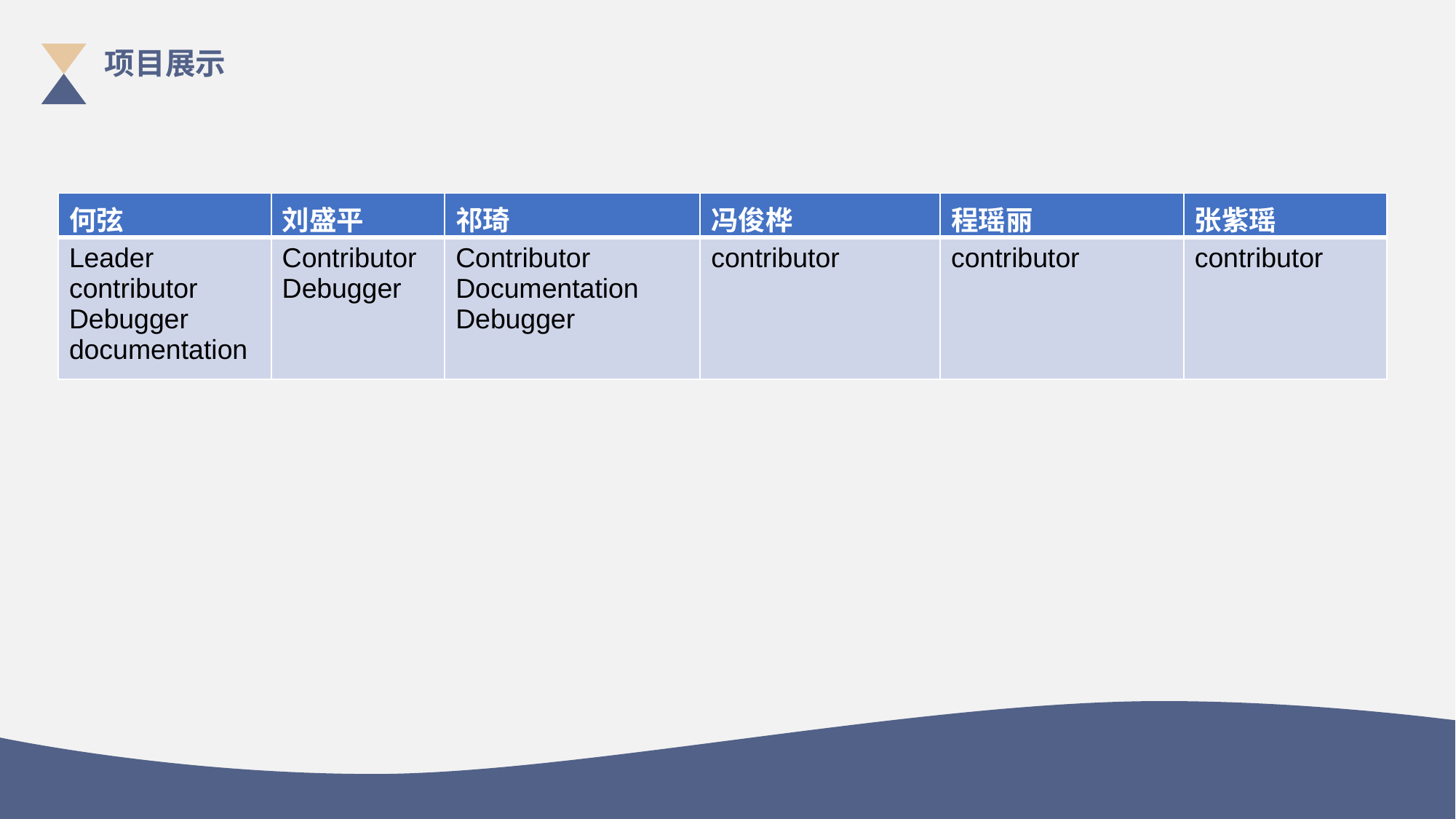

项目展示

| 何弦 | 刘盛平 | 祁琦 | 冯俊桦 | 程瑶丽 | 张紫瑶 |
| --- | --- | --- | --- | --- | --- |
| Leader contributor Debugger documentation | Contributor Debugger | Contributor Documentation Debugger | contributor | contributor | contributor |